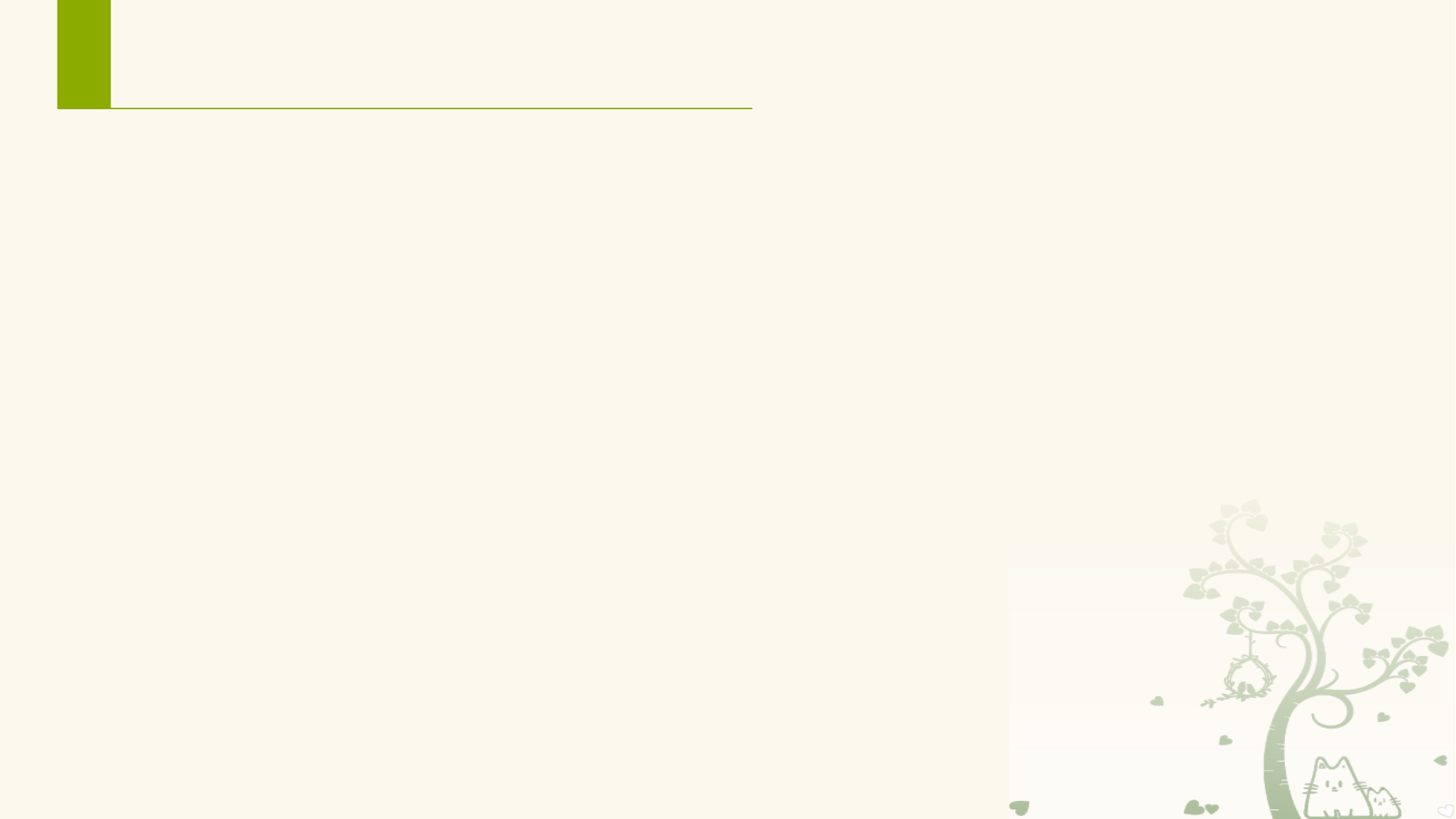

# 1.2 搭建Android 应用开发环境
1. Android Studio 下载
2. Android Studio 安装
3. 配置 Android Studio
4. 准备Android APP 的运行环境
5. Android API 和 在线帮助